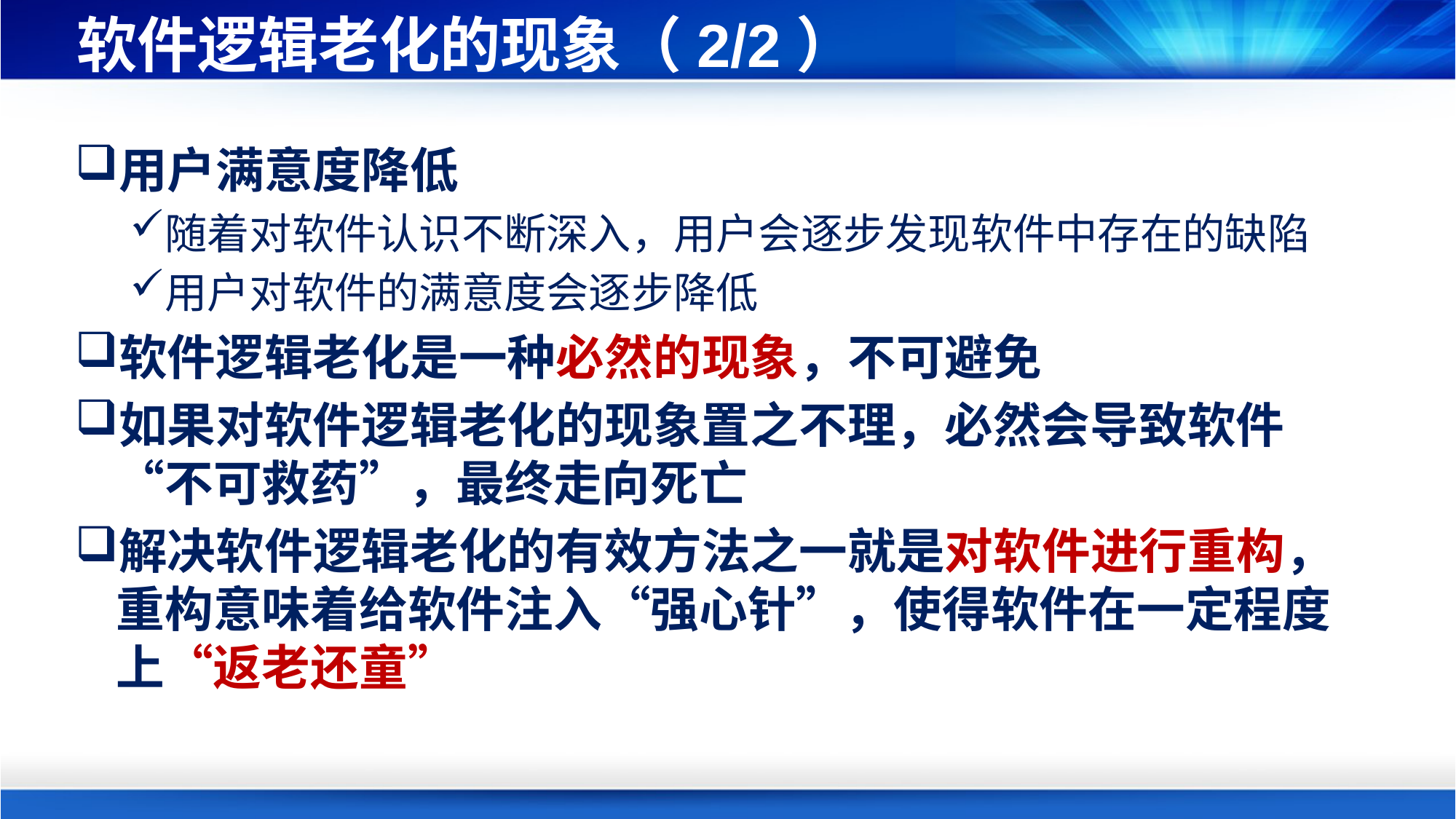

# 软件逻辑老化的现象（2/2）
用户满意度降低
随着对软件认识不断深入，用户会逐步发现软件中存在的缺陷
用户对软件的满意度会逐步降低
软件逻辑老化是一种必然的现象，不可避免
如果对软件逻辑老化的现象置之不理，必然会导致软件“不可救药”，最终走向死亡
解决软件逻辑老化的有效方法之一就是对软件进行重构，重构意味着给软件注入“强心针”，使得软件在一定程度上“返老还童”